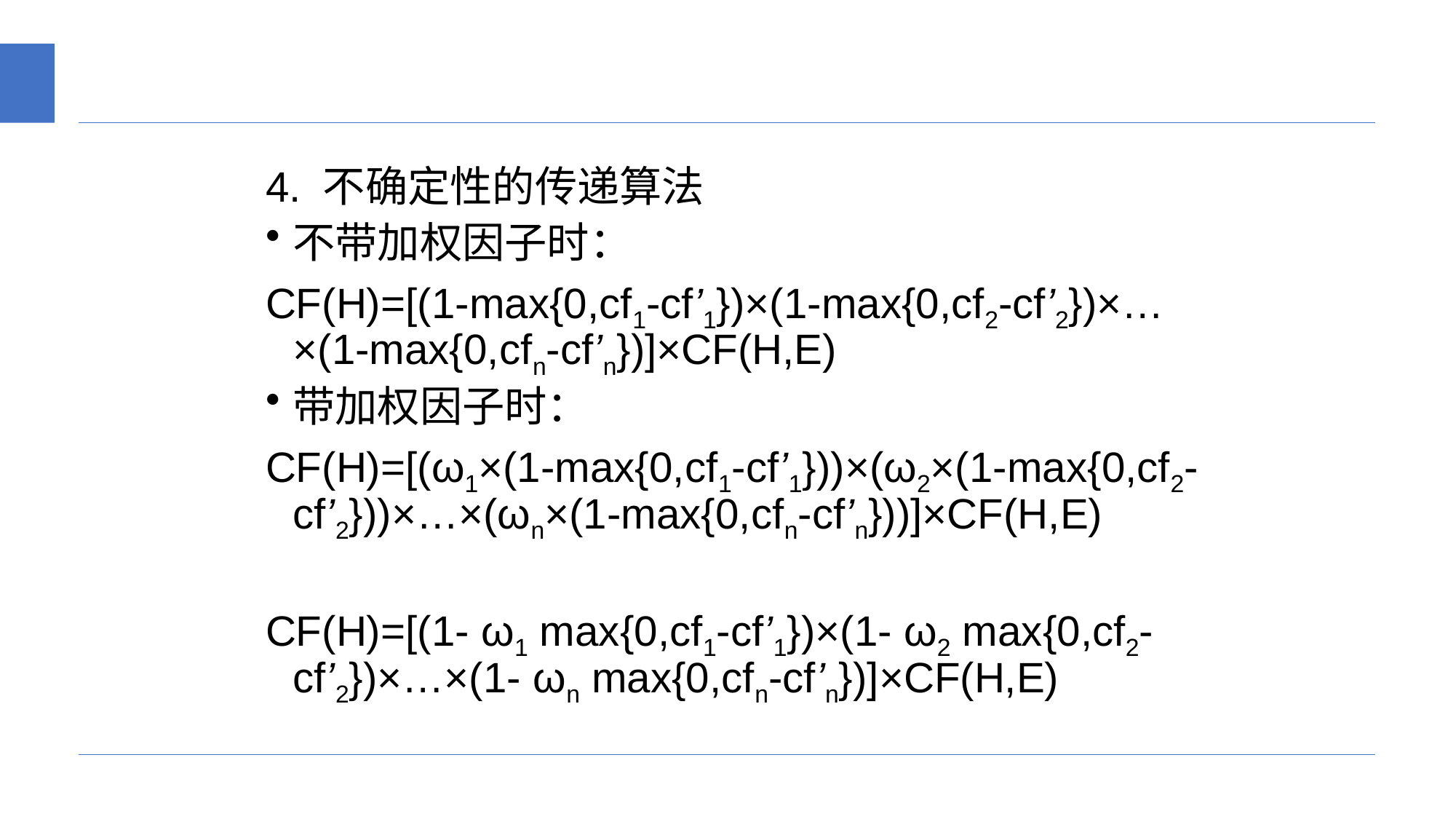

#
4. 不确定性的传递算法
不带加权因子时：
CF(H)=[(1-max{0,cf1-cf’1})×(1-max{0,cf2-cf’2})×…×(1-max{0,cfn-cf’n})]×CF(H,E)
带加权因子时：
CF(H)=[(ω1×(1-max{0,cf1-cf’1}))×(ω2×(1-max{0,cf2-cf’2}))×…×(ωn×(1-max{0,cfn-cf’n}))]×CF(H,E)

CF(H)=[(1- ω1 max{0,cf1-cf’1})×(1- ω2 max{0,cf2-cf’2})×…×(1- ωn max{0,cfn-cf’n})]×CF(H,E)